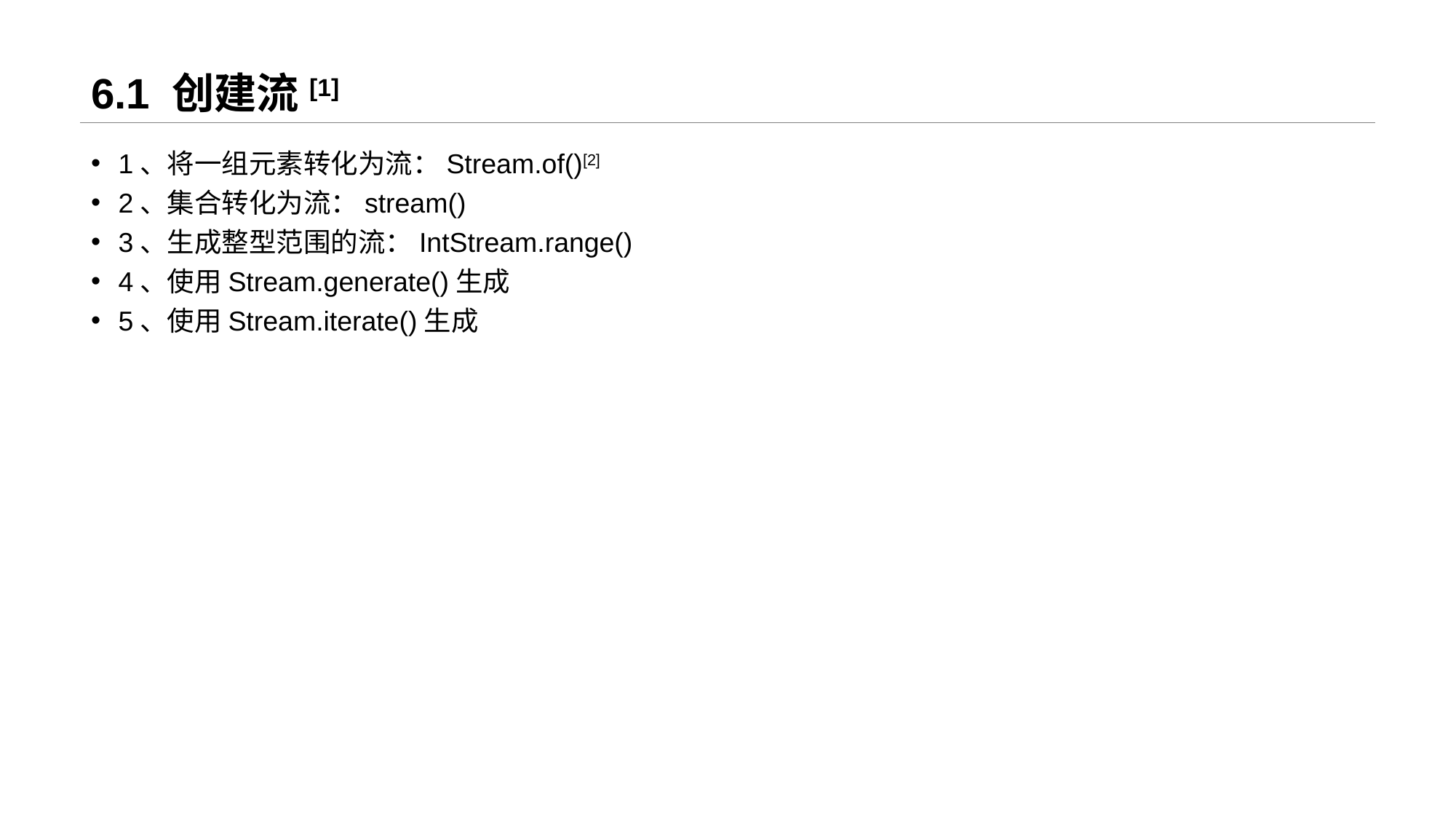

# 6.1 创建流[1]
1、将一组元素转化为流：Stream.of()[2]
2、集合转化为流：stream()
3、生成整型范围的流：IntStream.range()
4、使用Stream.generate()生成
5、使用Stream.iterate()生成